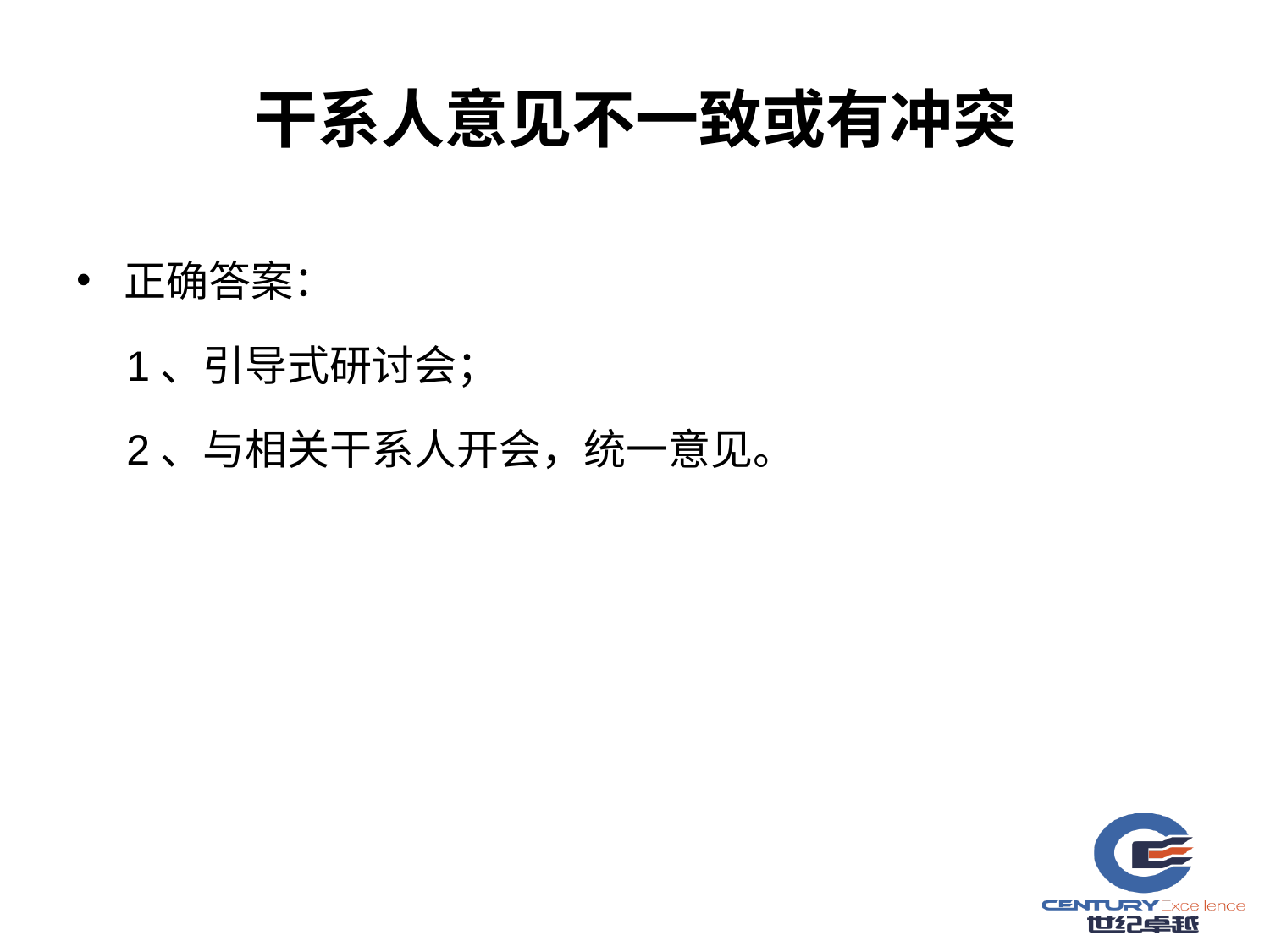

# 干系人意见不一致或有冲突
正确答案：
1、引导式研讨会；
2、与相关干系人开会，统一意见。